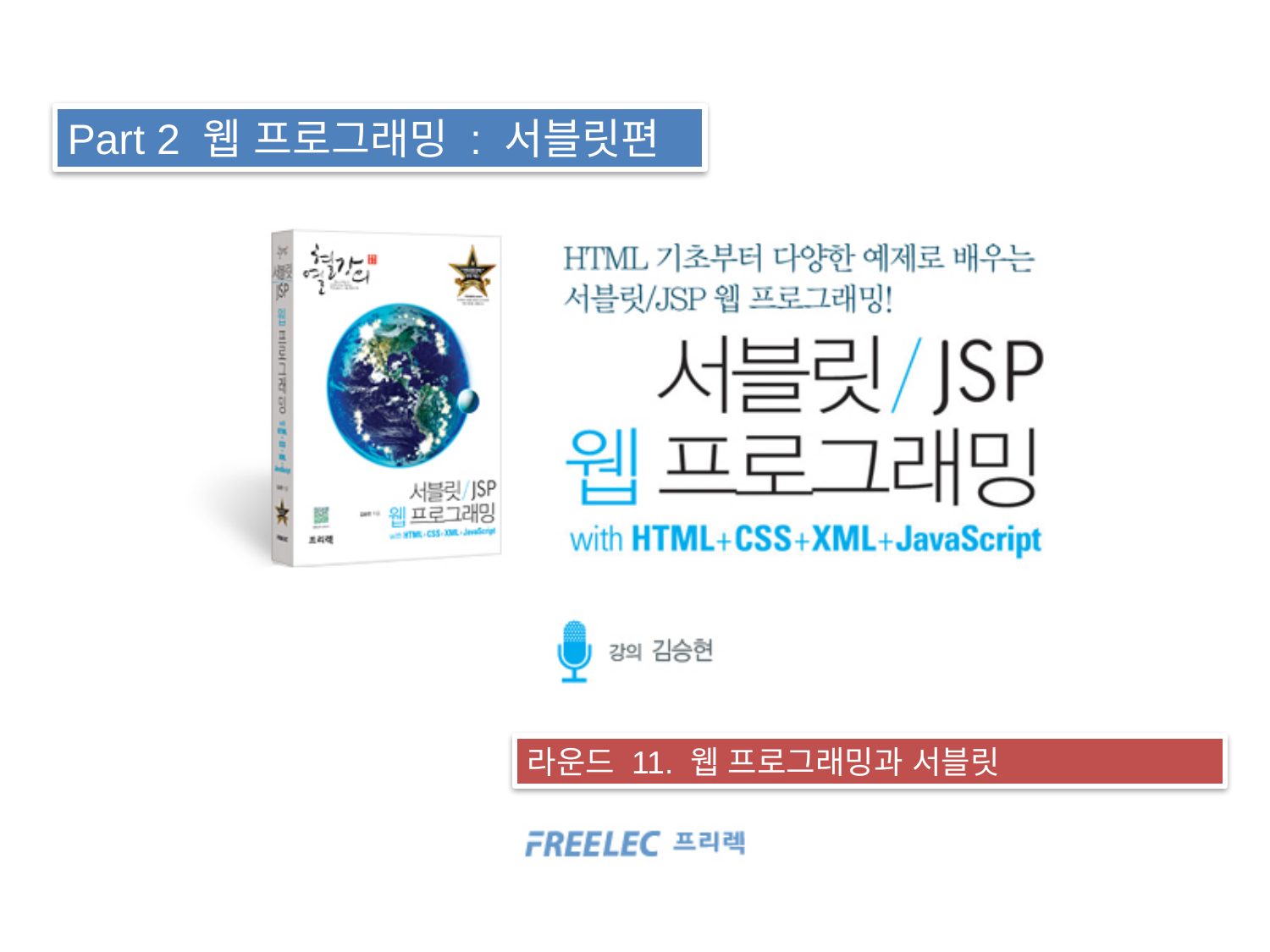

Part 2 웹 프로그래밍 : 서블릿편
라운드 11. 웹 프로그래밍과 서블릿